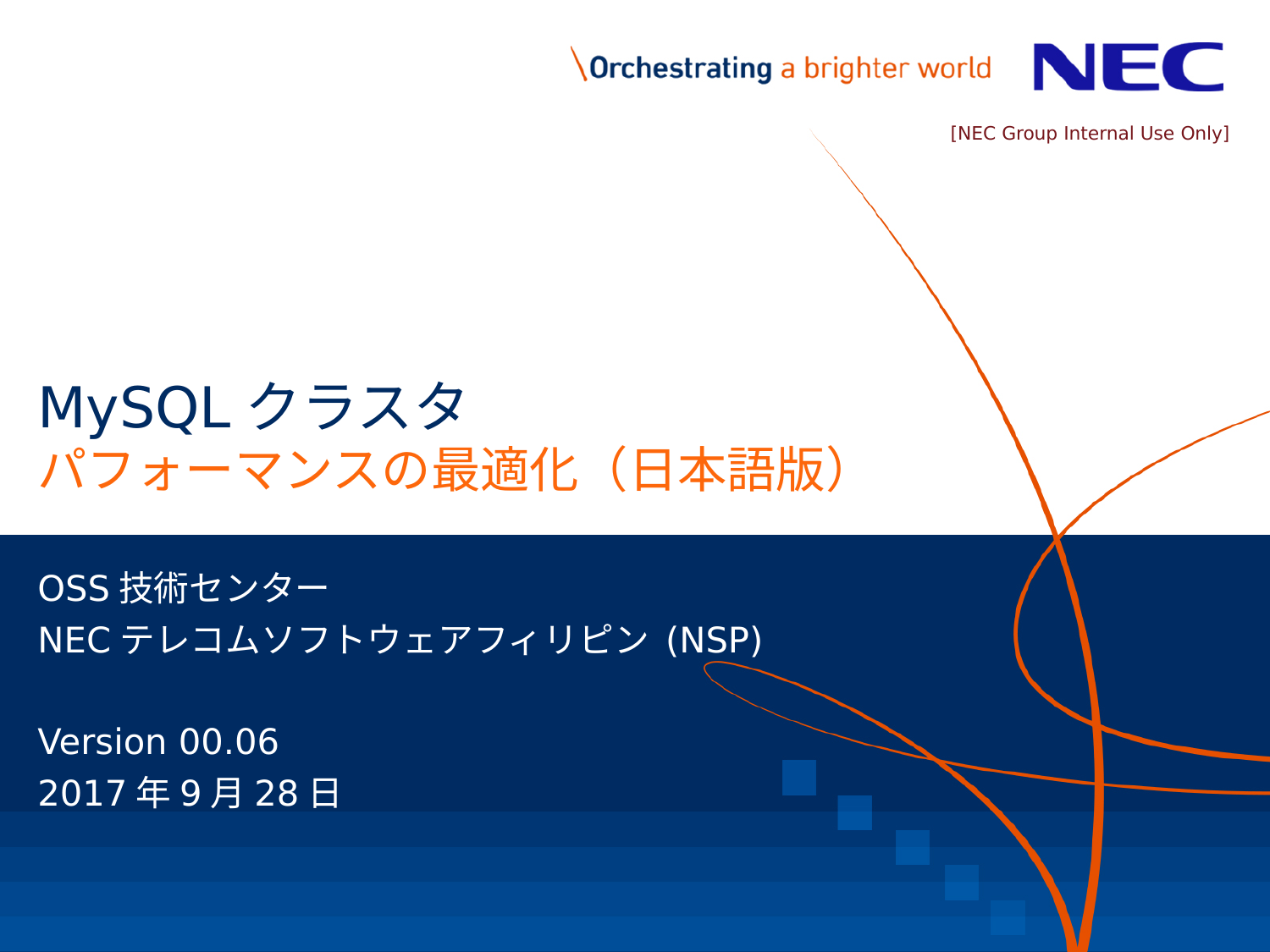

[NEC Group Internal Use Only]
# MySQLクラスタ パフォーマンスの最適化（日本語版）
OSS技術センター
NECテレコムソフトウェアフィリピン (NSP)

Version 00.06
2017年9月28日